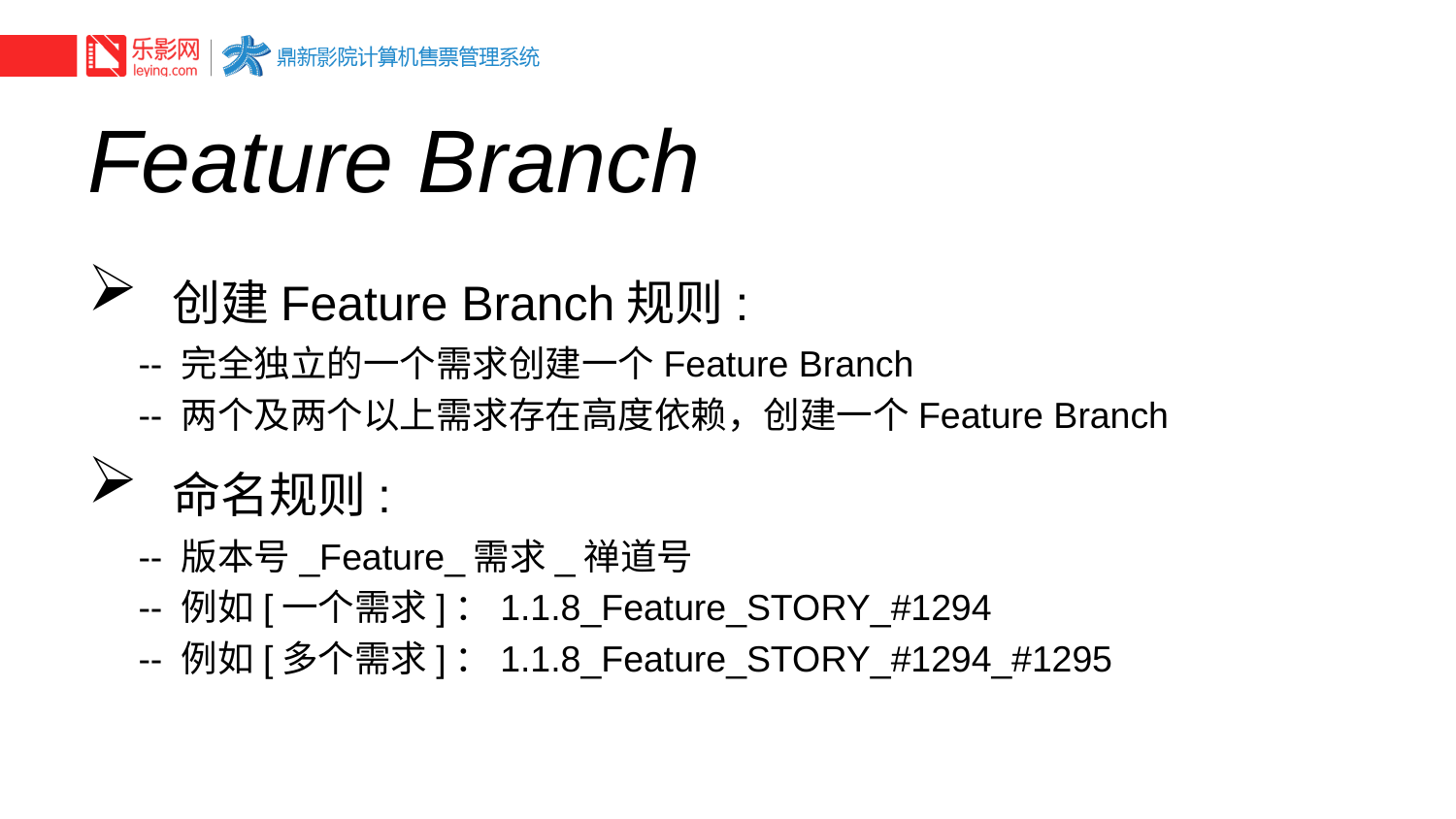

# Feature Branch
 创建Feature Branch规则:
     -- 完全独立的一个需求创建一个Feature Branch
     -- 两个及两个以上需求存在高度依赖，创建一个Feature Branch
 命名规则:
     -- 版本号_Feature_需求_禅道号
     -- 例如[一个需求]：1.1.8_Feature_STORY_#1294
     -- 例如[多个需求]：1.1.8_Feature_STORY_#1294_#1295